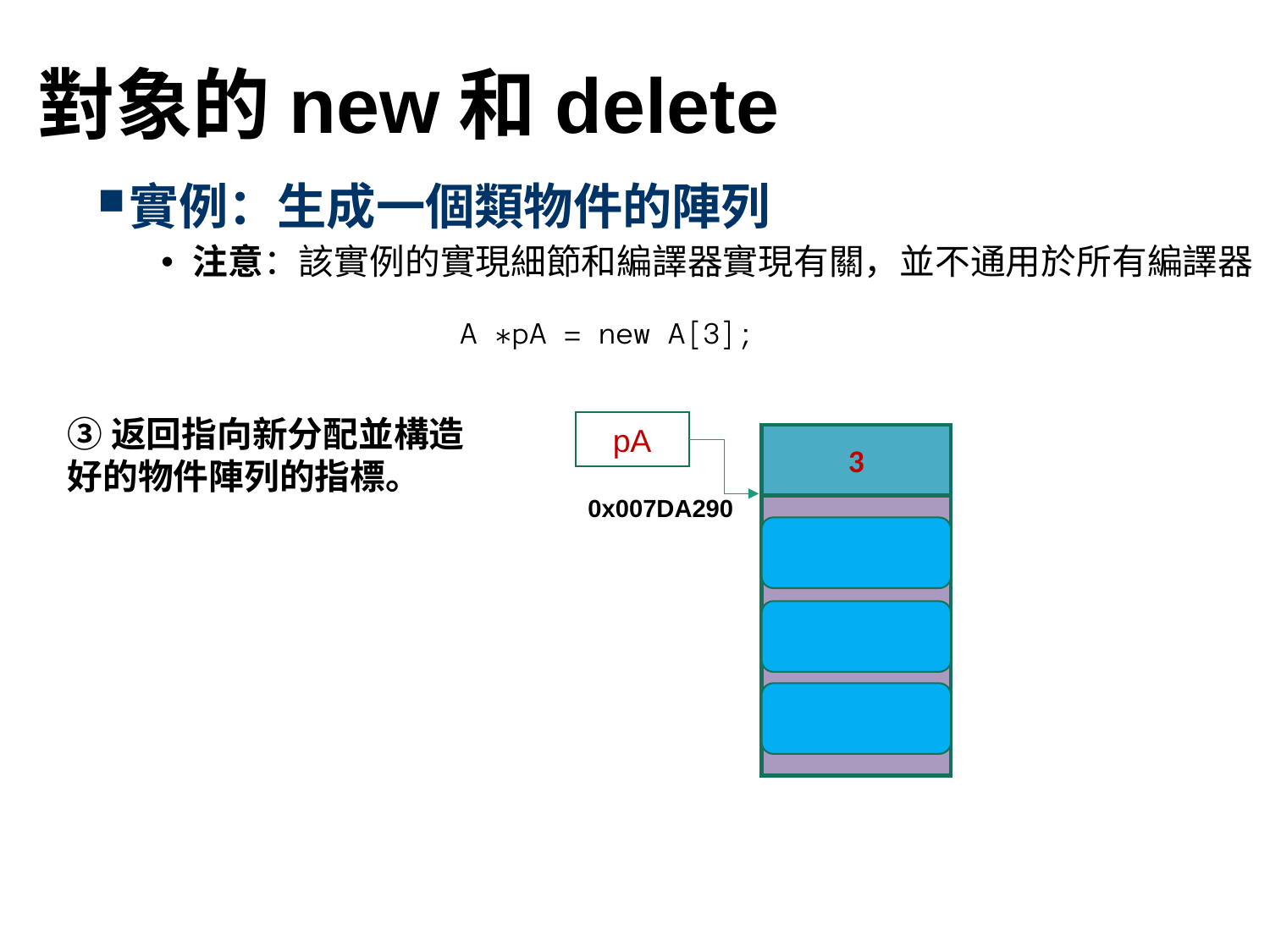

# 對象的new和delete
實例：生成一個類物件的陣列
注意：該實例的實現細節和編譯器實現有關，並不通用於所有編譯器

A *pA = new A[3];
③返回指向新分配並構造好的物件陣列的指標。
pA
3

3

0x007DA290